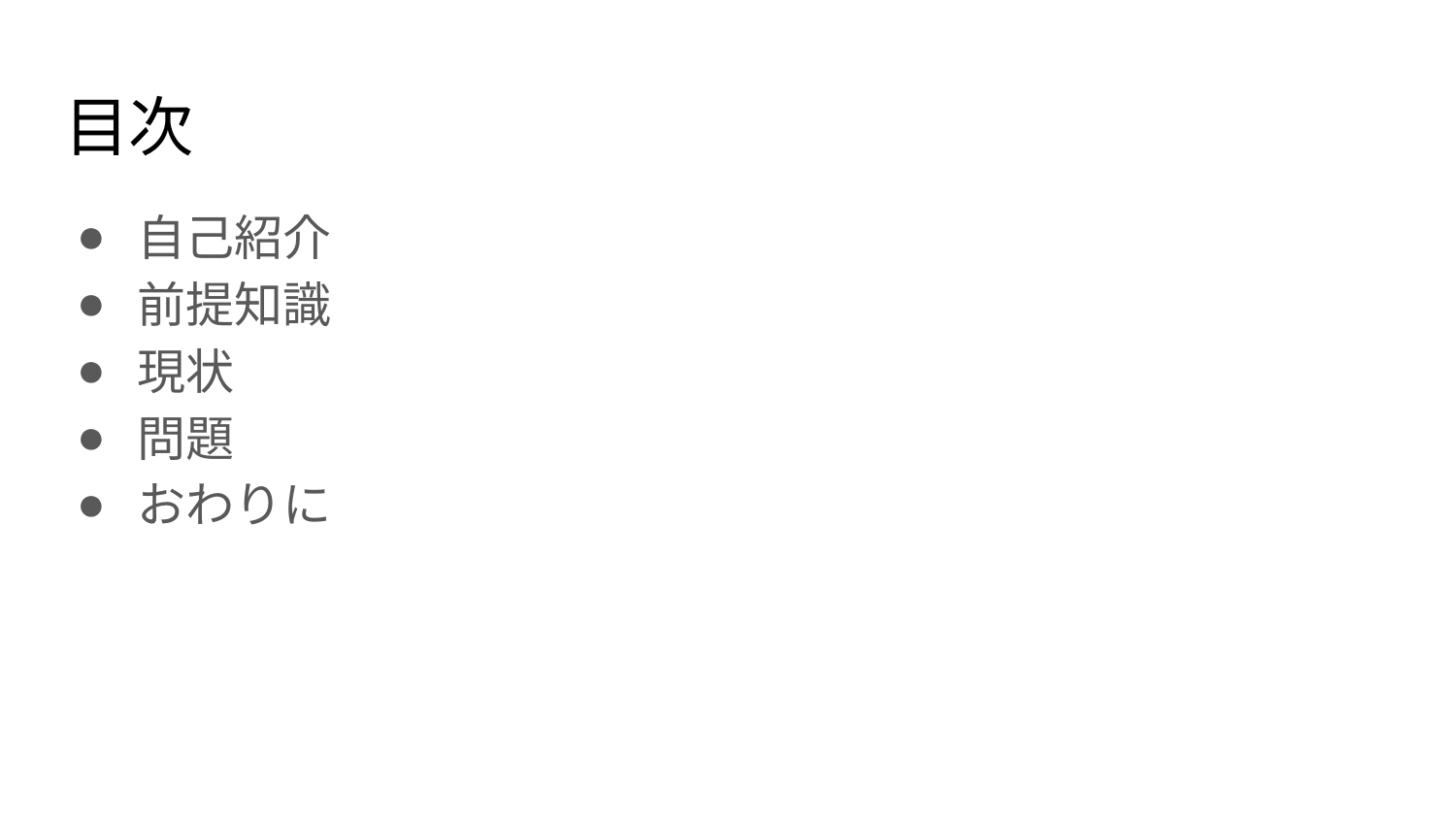

# 目次
自己紹介
前提知識
現状
問題
おわりに